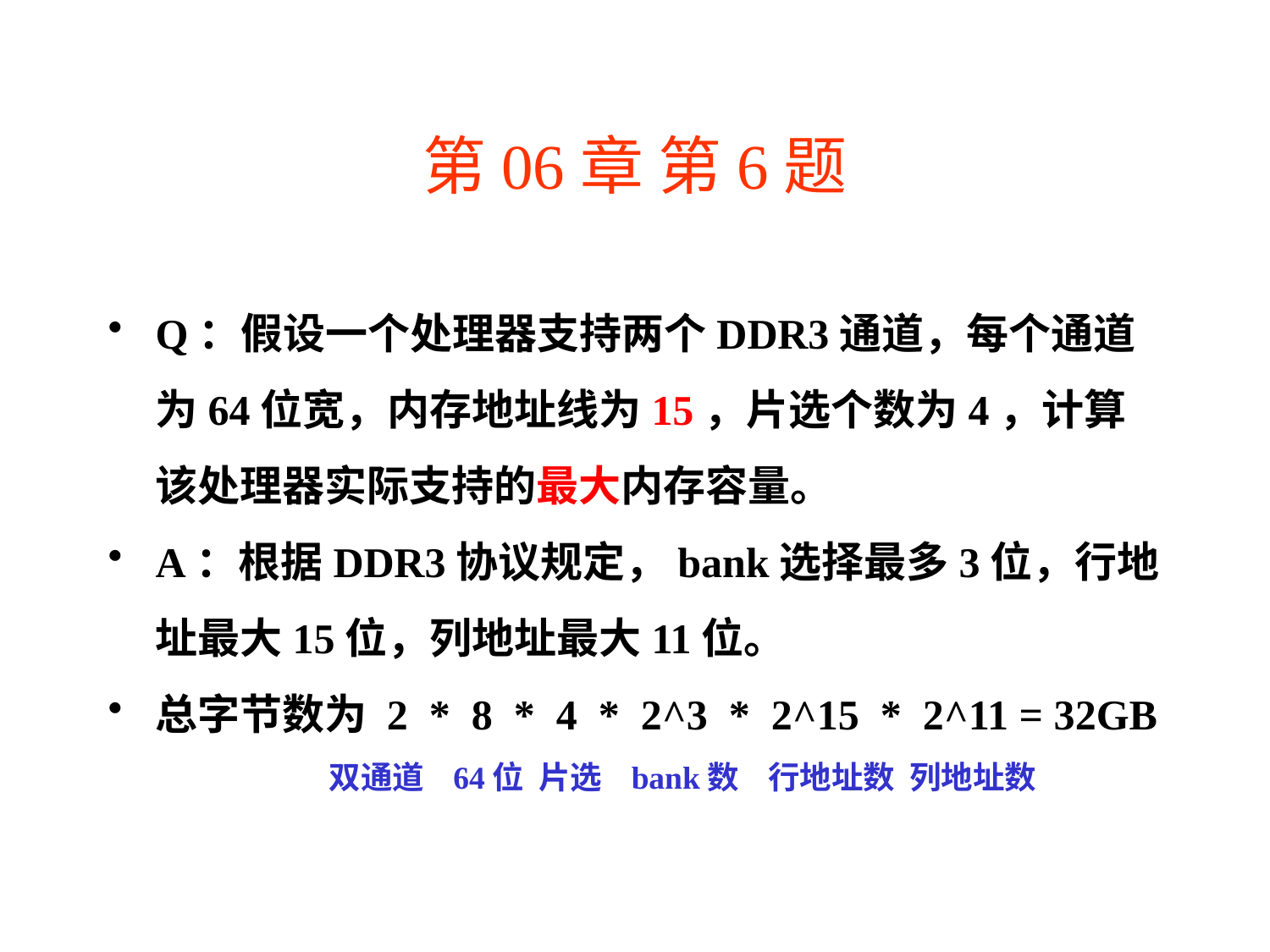

# 第06章 第6题
Q：假设一个处理器支持两个DDR3通道，每个通道为64位宽，内存地址线为15，片选个数为4，计算该处理器实际支持的最大内存容量。
A：根据DDR3协议规定，bank选择最多3位，行地址最大15位，列地址最大11位。
总字节数为 2  *  8  *  4  *  2^3  *  2^15  *  2^11 = 32GB
            双通道   64位  片选   bank数    行地址数  列地址数